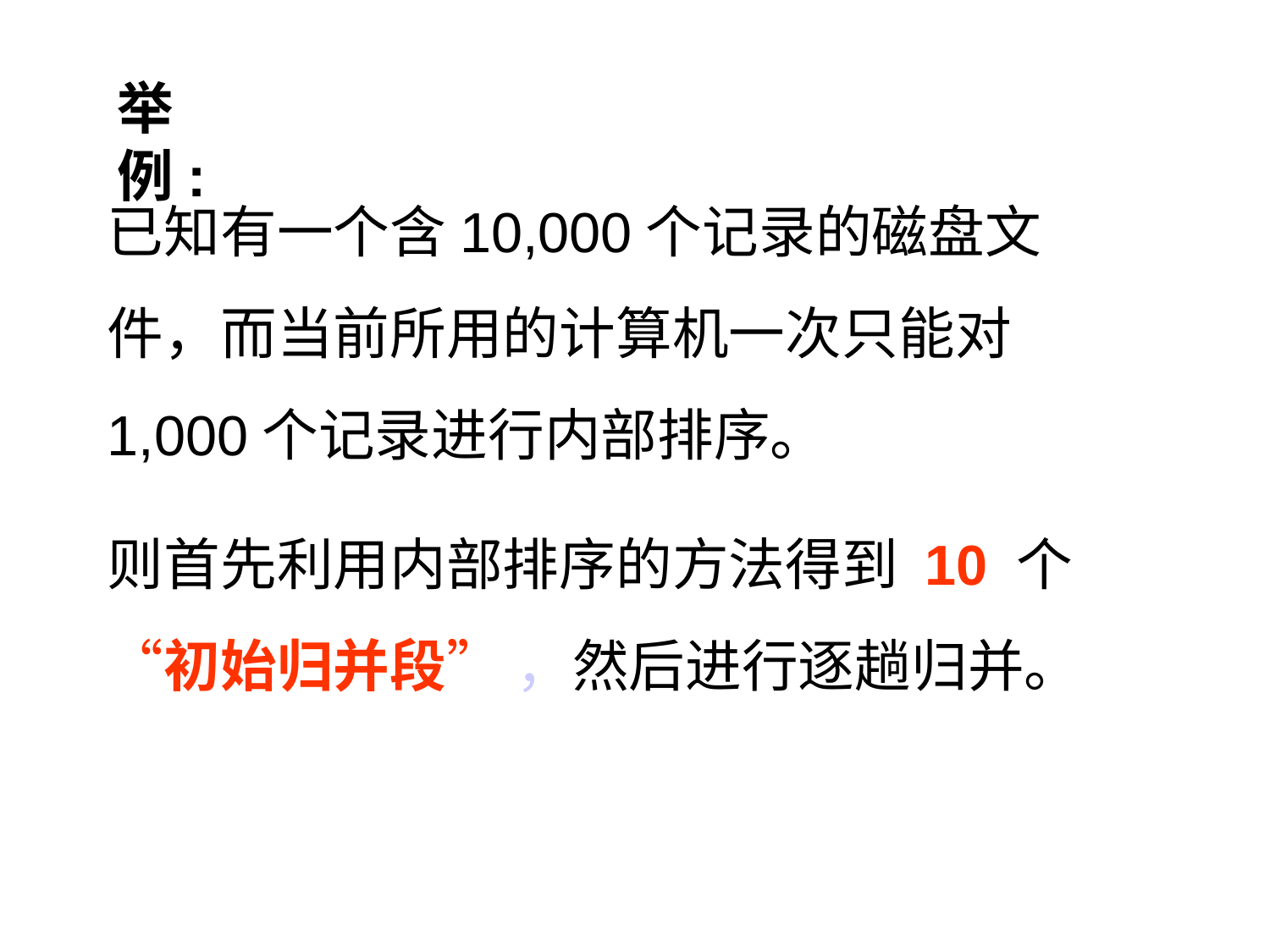

举例:
已知有一个含10,000个记录的磁盘文件，而当前所用的计算机一次只能对1,000个记录进行内部排序。
则首先利用内部排序的方法得到 10 个“初始归并段” ，然后进行逐趟归并。